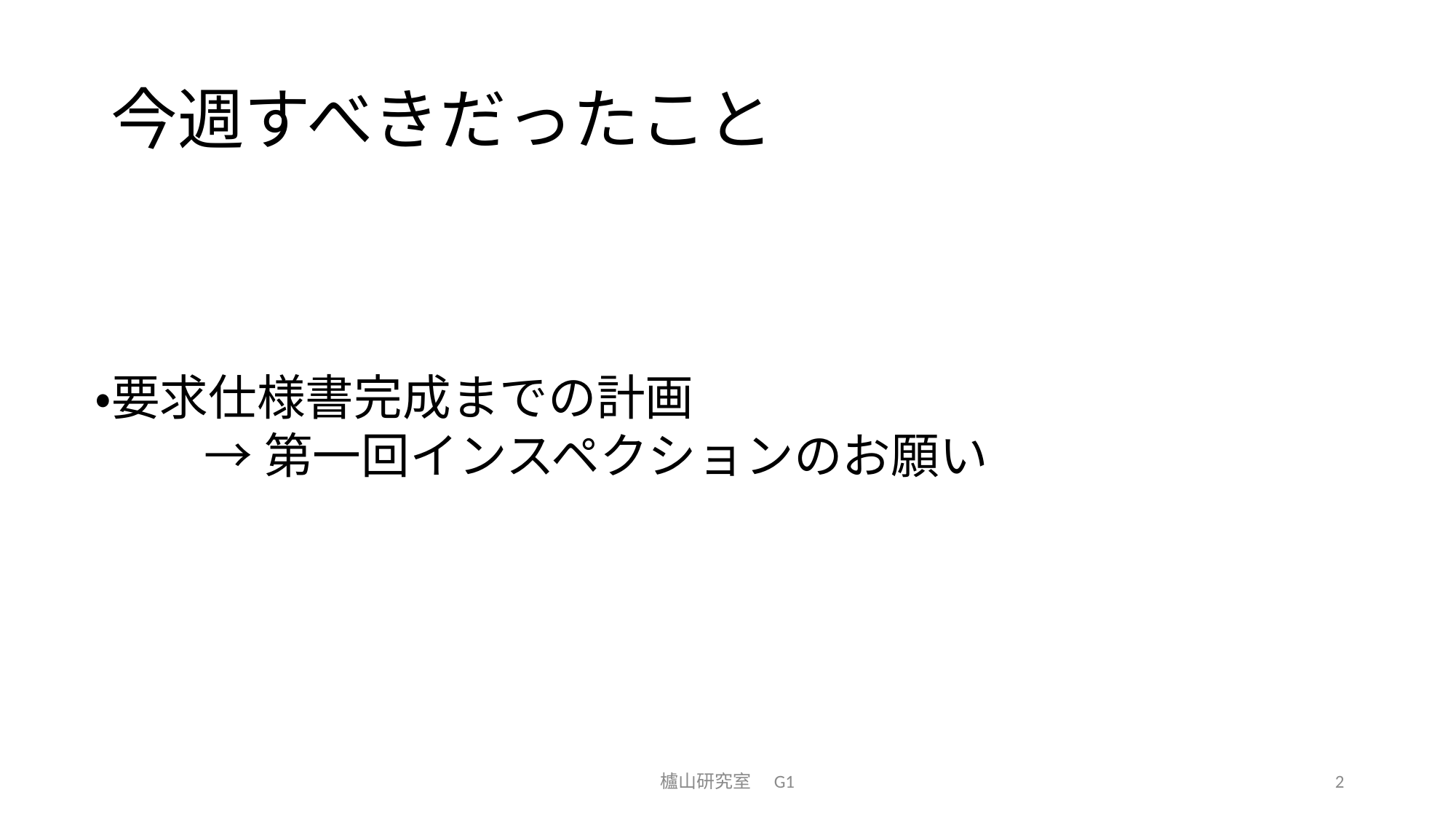

# 今週すべきだったこと
・要求仕様書完成までの計画
	→第一回インスペクションのお願い

櫨山研究室　G1
2